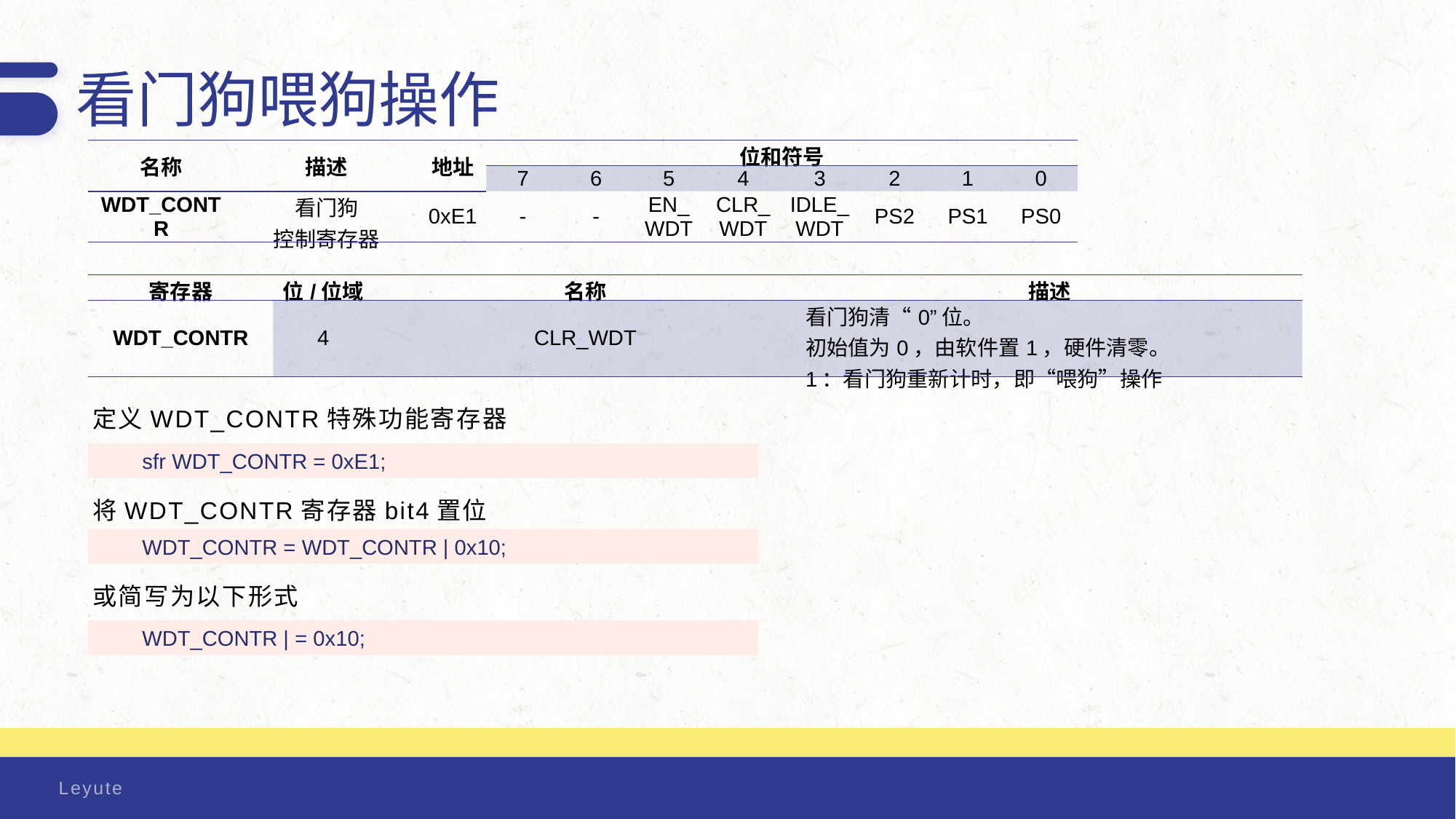

看门狗喂狗操作
| 名称 | 描述 | 地址 | 位和符号 |  |  |  |  |  |  |  |
| --- | --- | --- | --- | --- | --- | --- | --- | --- | --- | --- |
|  |  |  | 7 | 6 | 5 | 4 | 3 | 2 | 1 | 0 |
| WDT\_CONTR | 看门狗 控制寄存器 | 0xE1 | - | - | EN\_ WDT | CLR\_ WDT | IDLE\_ WDT | PS2 | PS1 | PS0 |
| 寄存器 | 位/位域 | 名称 | 描述 |
| --- | --- | --- | --- |
| WDT\_CONTR | 4 | CLR\_WDT | 看门狗清“0”位。 初始值为0，由软件置1，硬件清零。 1：看门狗重新计时，即“喂狗”操作 |
定义WDT_CONTR特殊功能寄存器
sfr WDT_CONTR = 0xE1;
将WDT_CONTR寄存器bit4置位
WDT_CONTR = WDT_CONTR | 0x10;
或简写为以下形式
WDT_CONTR | = 0x10;